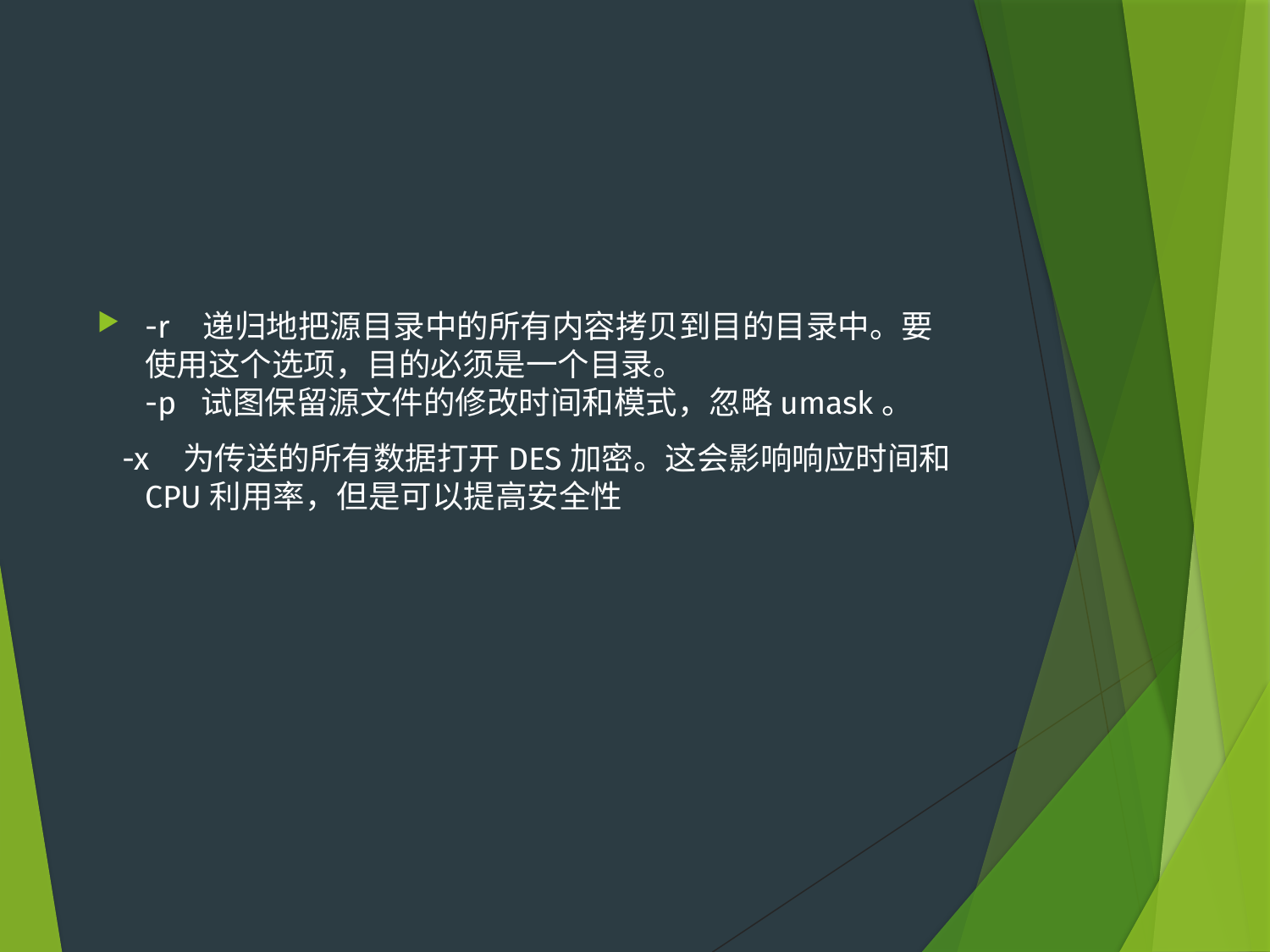

#
-r   递归地把源目录中的所有内容拷贝到目的目录中。要使用这个选项，目的必须是一个目录。
-p  试图保留源文件的修改时间和模式，忽略umask。
   -x   为传送的所有数据打开DES加密。这会影响响应时间和CPU利用率，但是可以提高安全性